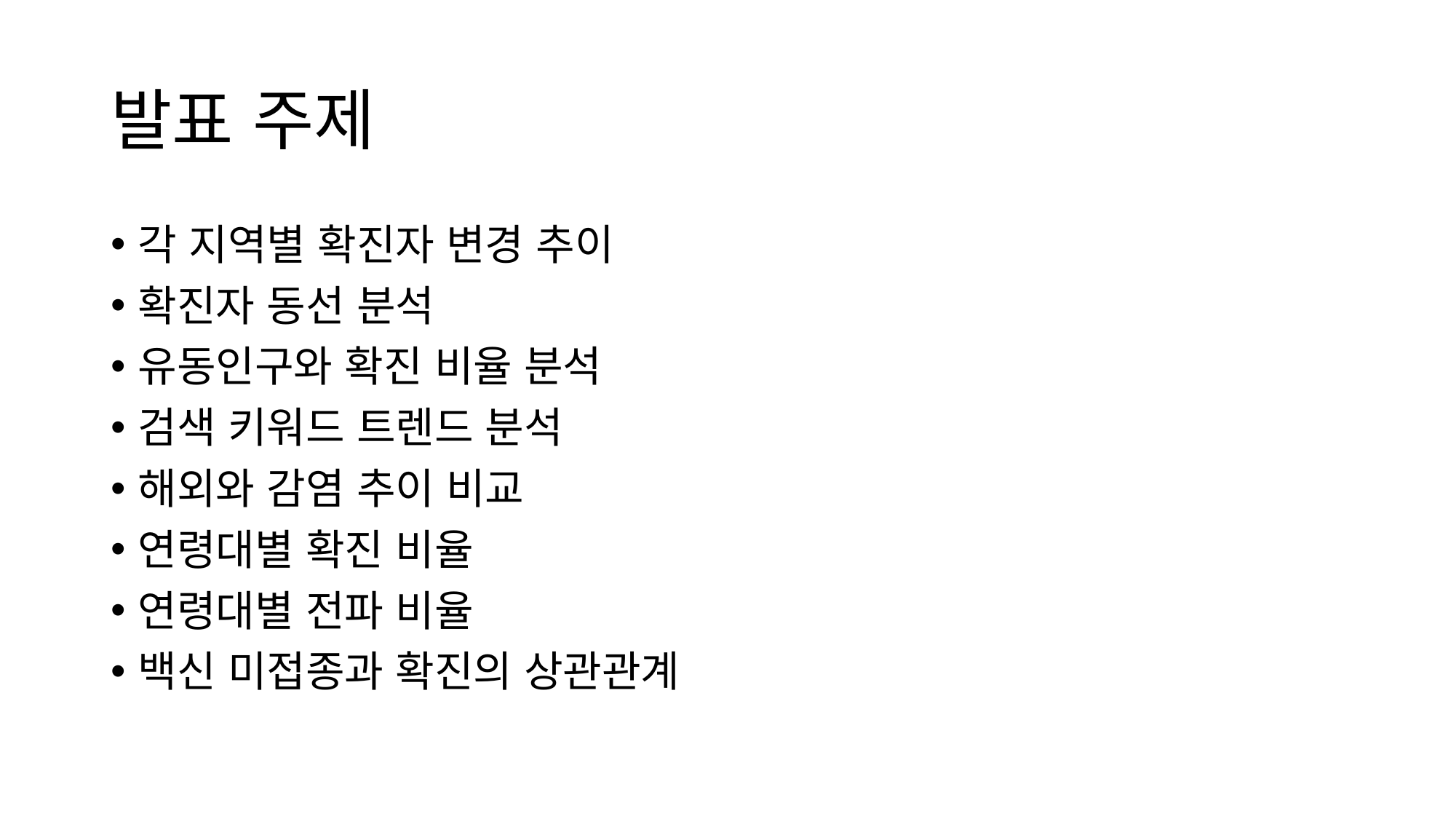

# 발표 주제
각 지역별 확진자 변경 추이
확진자 동선 분석
유동인구와 확진 비율 분석
검색 키워드 트렌드 분석
해외와 감염 추이 비교
연령대별 확진 비율
연령대별 전파 비율
백신 미접종과 확진의 상관관계